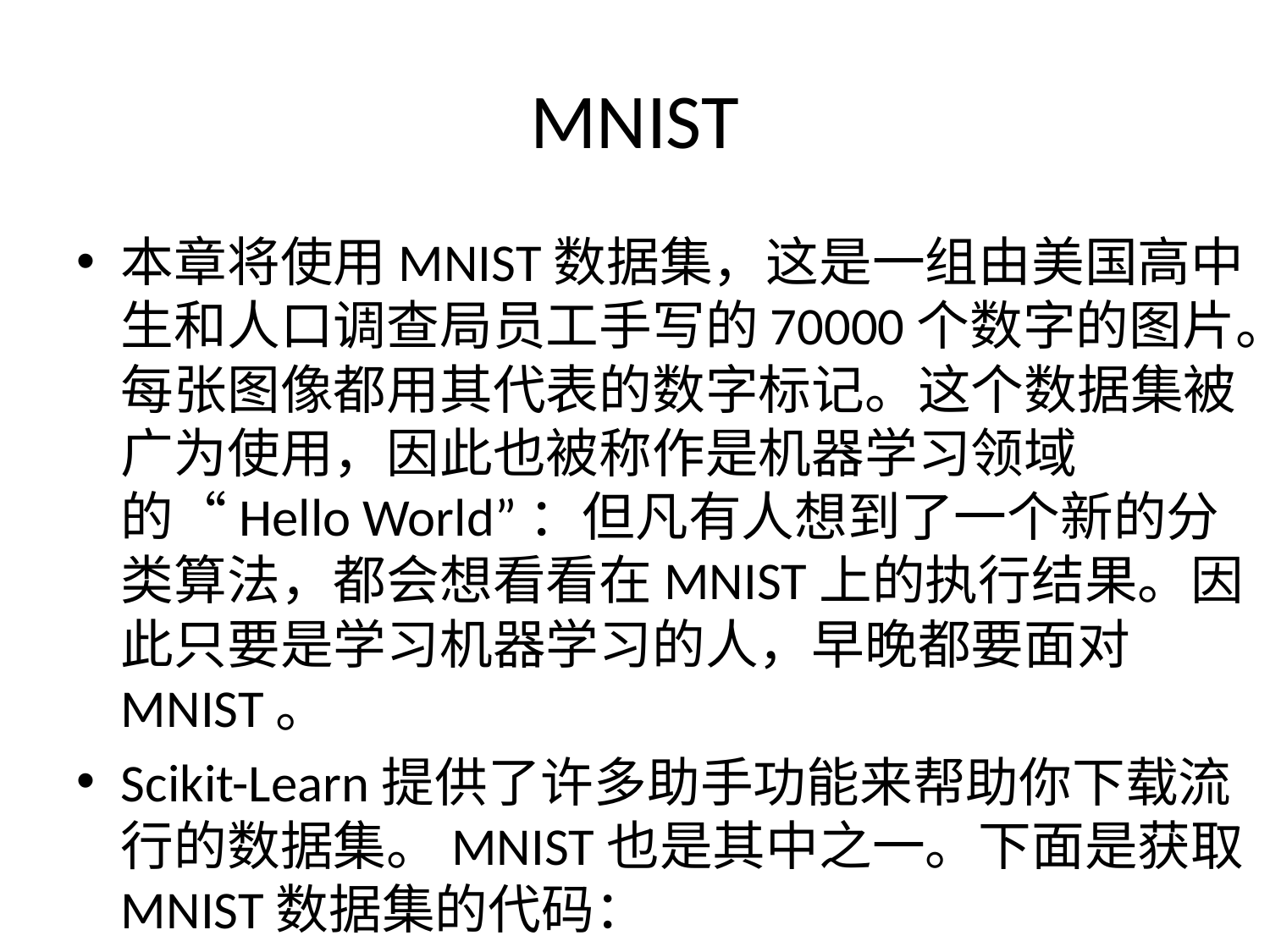

# MNIST
本章将使用MNIST数据集，这是一组由美国高中生和人口调查局员工手写的70000个数字的图片。每张图像都用其代表的数字标记。这个数据集被广为使用，因此也被称作是机器学习领域的“Hello World”：但凡有人想到了一个新的分类算法，都会想看看在MNIST上的执行结果。因此只要是学习机器学习的人，早晚都要面对MNIST。
Scikit-Learn提供了许多助手功能来帮助你下载流行的数据集。MNIST也是其中之一。下面是获取MNIST数据集的代码：